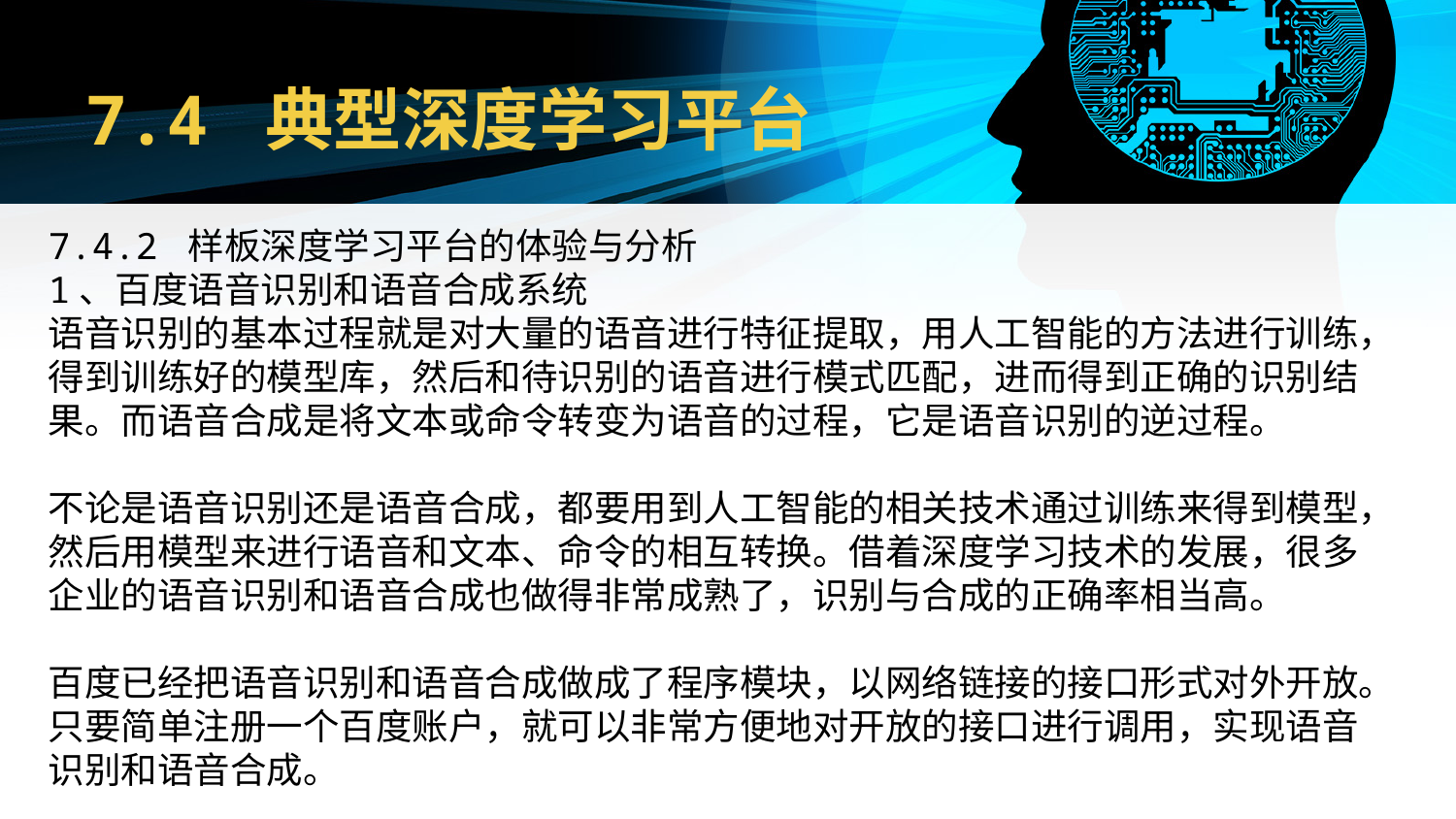

# 7.4 典型深度学习平台
7.4.2 样板深度学习平台的体验与分析
1、百度语音识别和语音合成系统
语音识别的基本过程就是对大量的语音进行特征提取，用人工智能的方法进行训练，得到训练好的模型库，然后和待识别的语音进行模式匹配，进而得到正确的识别结果。而语音合成是将文本或命令转变为语音的过程，它是语音识别的逆过程。

不论是语音识别还是语音合成，都要用到人工智能的相关技术通过训练来得到模型，然后用模型来进行语音和文本、命令的相互转换。借着深度学习技术的发展，很多企业的语音识别和语音合成也做得非常成熟了，识别与合成的正确率相当高。

百度已经把语音识别和语音合成做成了程序模块，以网络链接的接口形式对外开放。只要简单注册一个百度账户，就可以非常方便地对开放的接口进行调用，实现语音识别和语音合成。